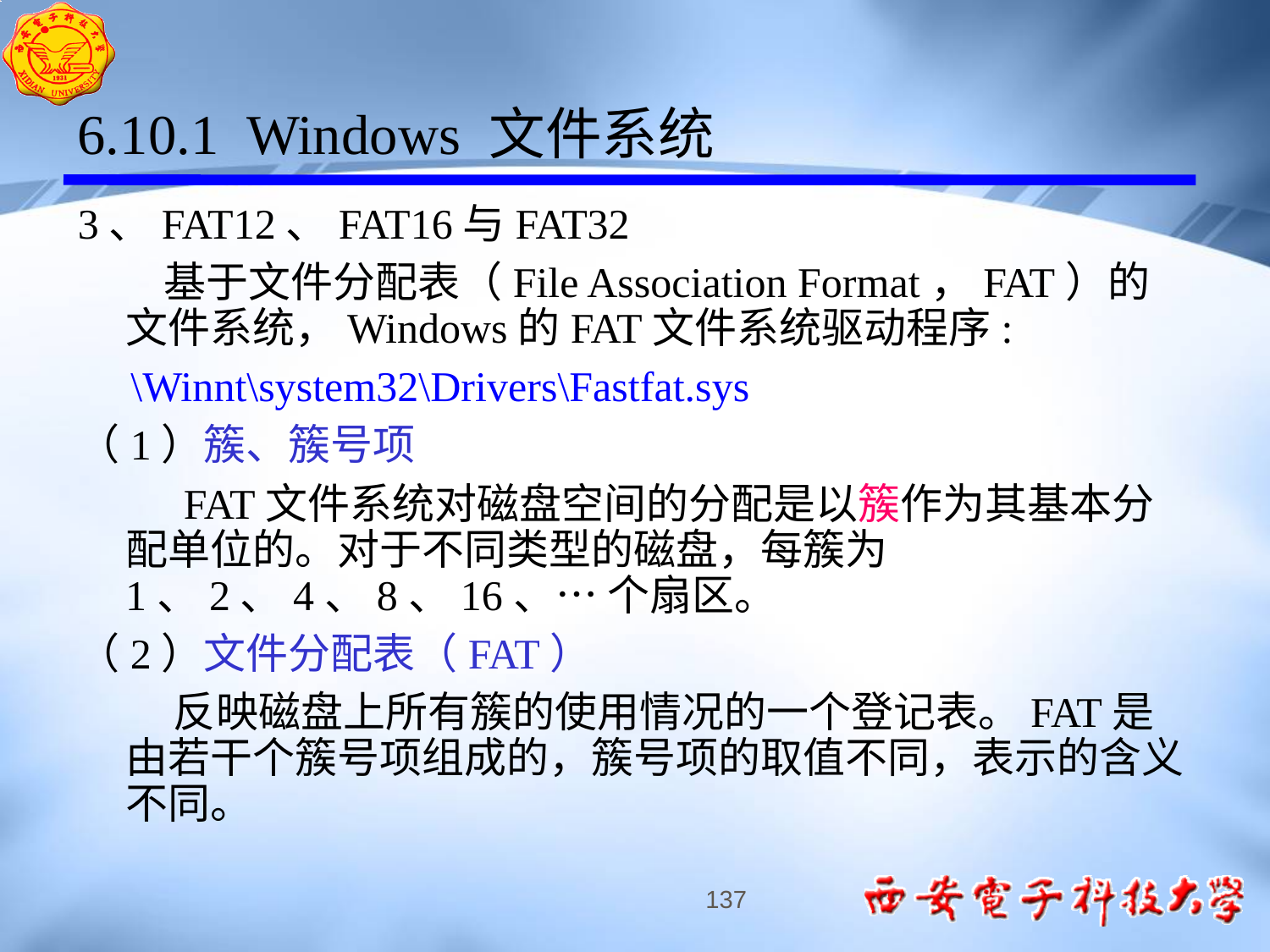

6.10.1  Windows 文件系统
3、FAT12、FAT16与FAT32
        基于文件分配表（File Association Format，FAT）的文件系统，Windows的FAT文件系统驱动程序:
     \Winnt\system32\Drivers\Fastfat.sys
（1）簇、簇号项
          FAT文件系统对磁盘空间的分配是以簇作为其基本分配单位的。对于不同类型的磁盘，每簇为 1、2、4、8、16、… 个扇区。
（2）文件分配表（FAT）
         反映磁盘上所有簇的使用情况的一个登记表。FAT是由若干个簇号项组成的，簇号项的取值不同，表示的含义不同。
137